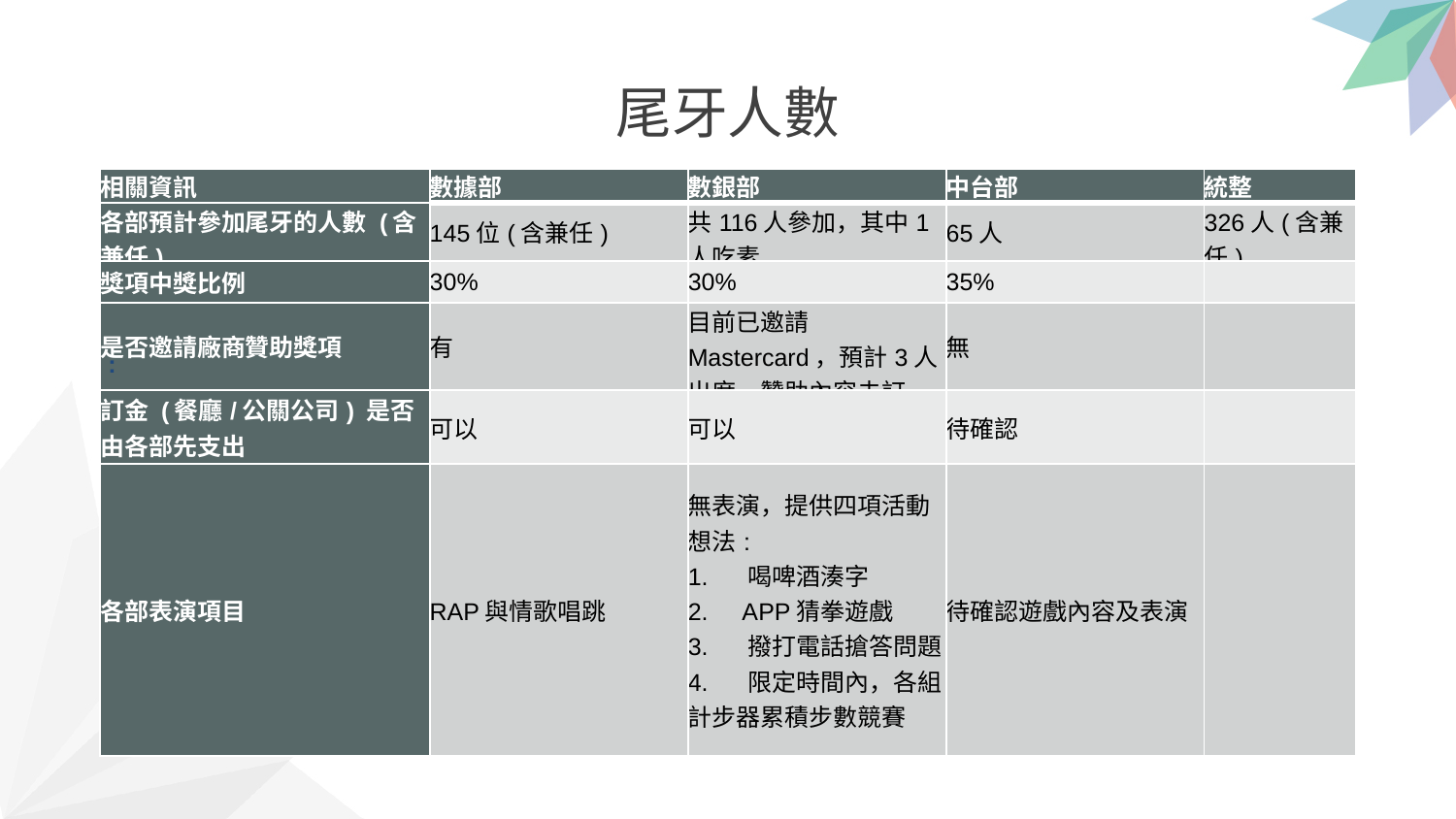

尾牙人數
| 相關資訊 | 數據部 | 數銀部 | 中台部 | 統整 |
| --- | --- | --- | --- | --- |
| 各部預計參加尾牙的人數 (含兼任) | 145位(含兼任) | 共116人參加，其中1人吃素 | 65人 | 326人(含兼任) |
| 獎項中獎比例 | 30% | 30% | 35% |  |
| 是否邀請廠商贊助獎項 | 有 | 目前已邀請Mastercard，預計3人出席，贊助內容未訂 | 無 |  |
| 訂金 (餐廳/公關公司) 是否由各部先支出 | 可以 | 可以 | 待確認 |  |
| 各部表演項目 | RAP與情歌唱跳 | 無表演，提供四項活動想法: 1.     喝啤酒湊字 2.     APP猜拳遊戲 3.     撥打電話搶答問題 4.     限定時間內，各組計步器累積步數競賽 | 待確認遊戲內容及表演 |  |
01
: